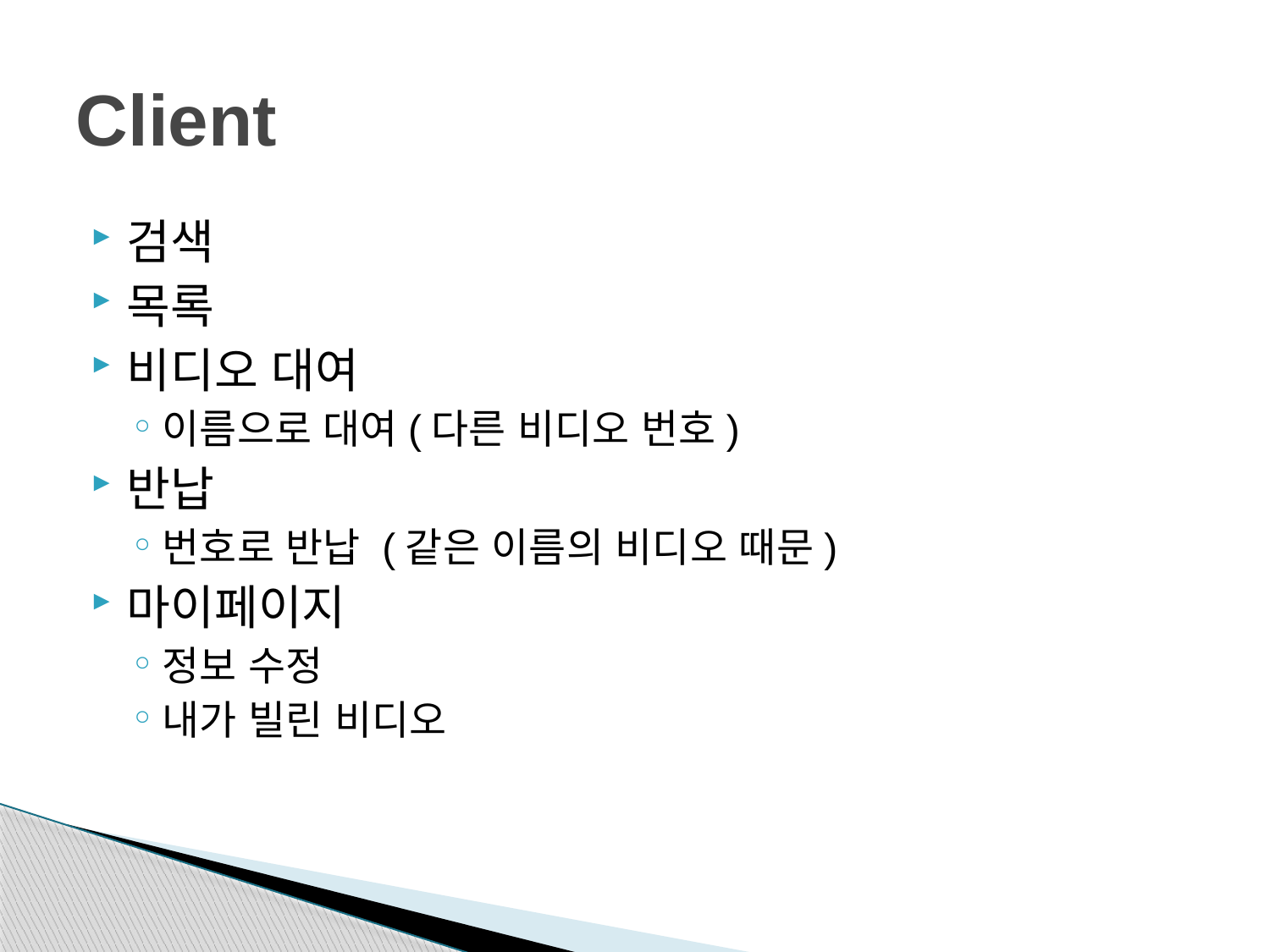

# Client
검색
목록
비디오 대여
이름으로 대여(다른 비디오 번호)
반납
번호로 반납 (같은 이름의 비디오 때문)
마이페이지
정보 수정
내가 빌린 비디오